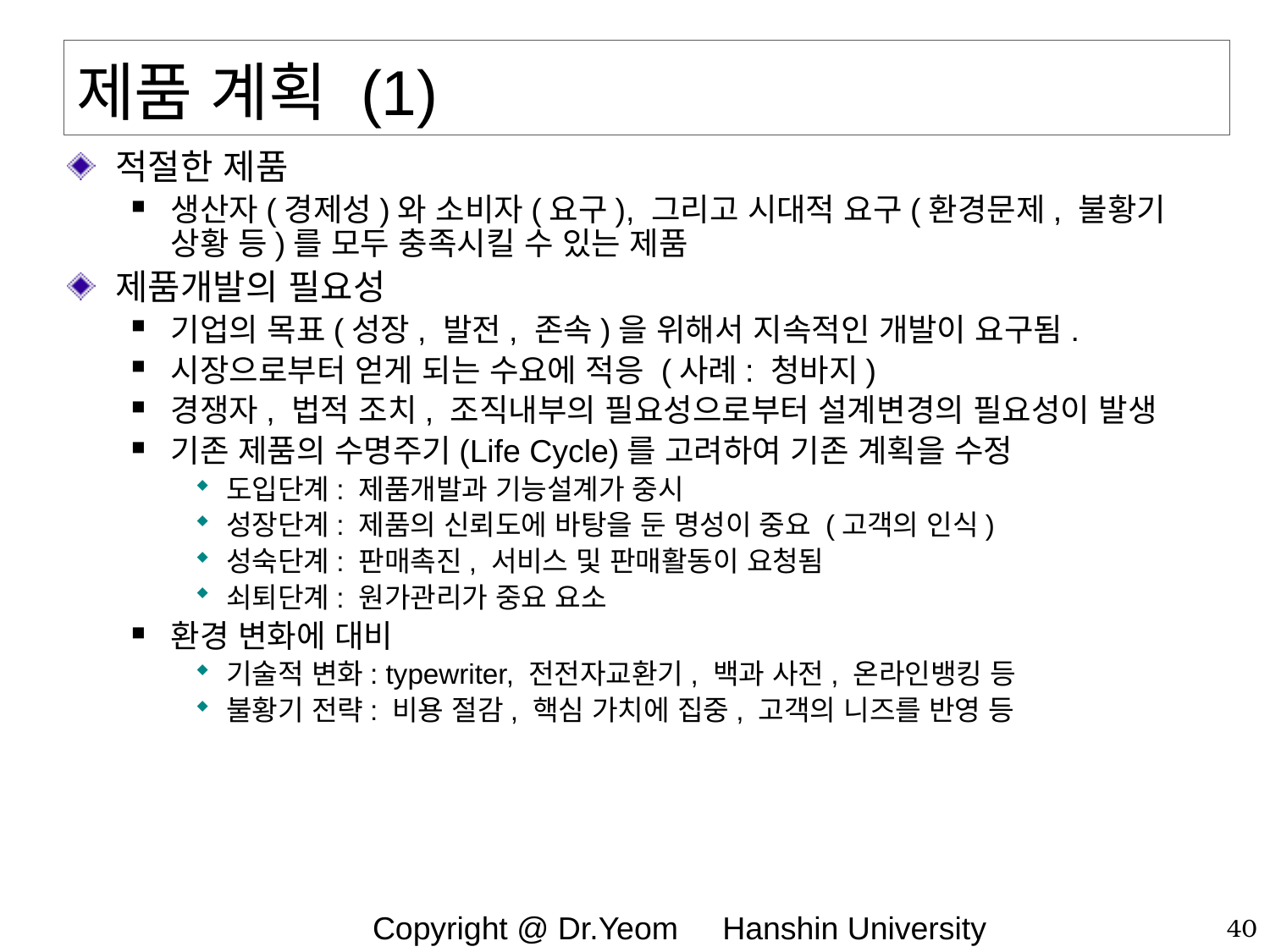

# 제품 계획 (1)
적절한 제품
생산자(경제성)와 소비자(요구), 그리고 시대적 요구(환경문제, 불황기 상황 등)를 모두 충족시킬 수 있는 제품
제품개발의 필요성
기업의 목표(성장, 발전, 존속)을 위해서 지속적인 개발이 요구됨.
시장으로부터 얻게 되는 수요에 적응 (사례: 청바지)
경쟁자, 법적 조치, 조직내부의 필요성으로부터 설계변경의 필요성이 발생
기존 제품의 수명주기(Life Cycle)를 고려하여 기존 계획을 수정
도입단계: 제품개발과 기능설계가 중시
성장단계: 제품의 신뢰도에 바탕을 둔 명성이 중요 (고객의 인식)
성숙단계: 판매촉진, 서비스 및 판매활동이 요청됨
쇠퇴단계: 원가관리가 중요 요소
환경 변화에 대비
기술적 변화: typewriter, 전전자교환기, 백과 사전, 온라인뱅킹 등
불황기 전략: 비용 절감, 핵심 가치에 집중, 고객의 니즈를 반영 등
40